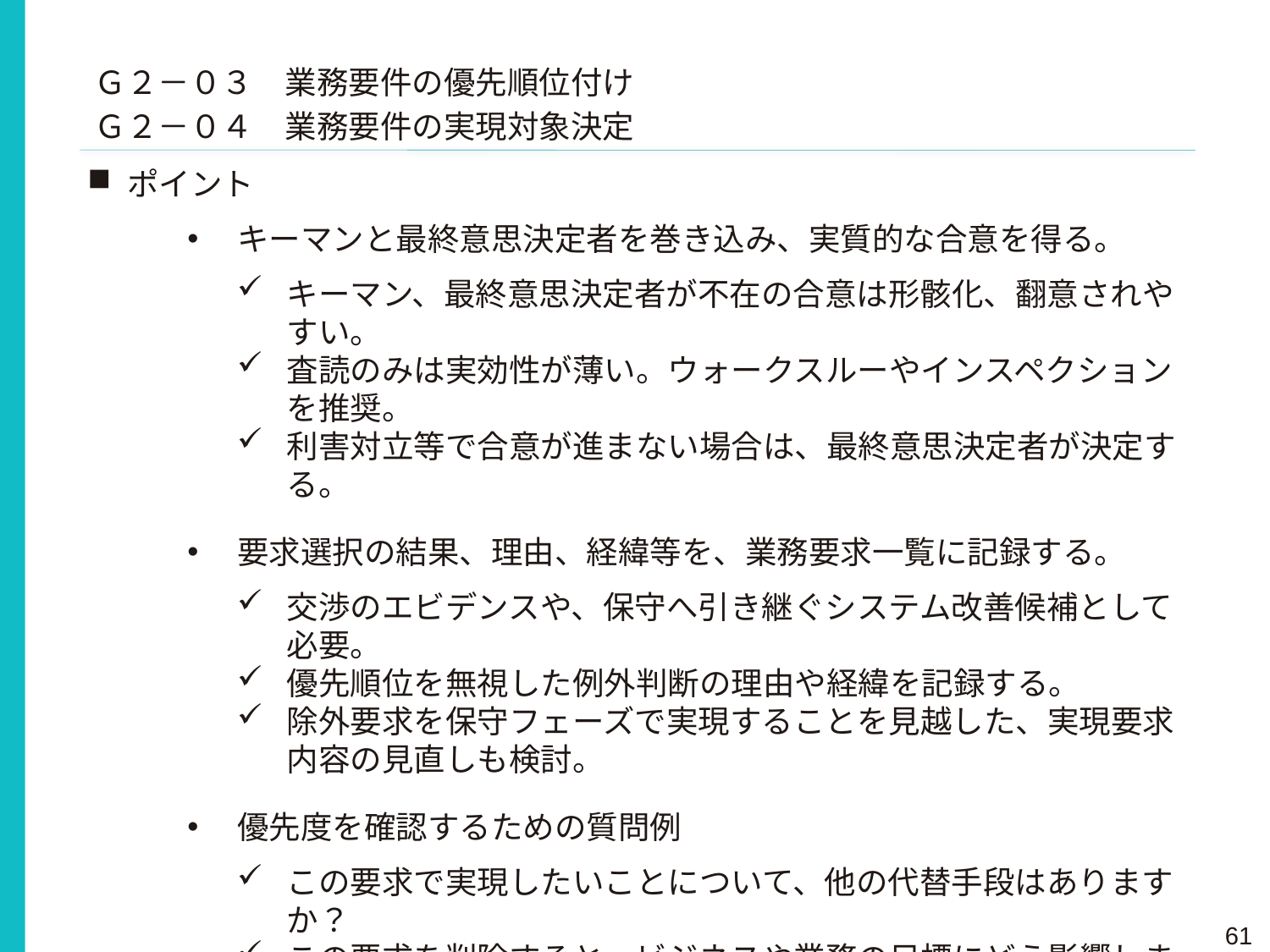

Ｇ２－０３　業務要件の優先順位付け
Ｇ２－０４　業務要件の実現対象決定

ポイント

キーマンと最終意思決定者を巻き込み、実質的な合意を得る。
キーマン、最終意思決定者が不在の合意は形骸化、翻意されやすい。
査読のみは実効性が薄い。ウォークスルーやインスペクションを推奨。
利害対立等で合意が進まない場合は、最終意思決定者が決定する。

要求選択の結果、理由、経緯等を、業務要求一覧に記録する。

交渉のエビデンスや、保守へ引き継ぐシステム改善候補として必要。
優先順位を無視した例外判断の理由や経緯を記録する。
除外要求を保守フェーズで実現することを見越した、実現要求内容の見直しも検討。

優先度を確認するための質問例

この要求で実現したいことについて、他の代替手段はありますか？
この要求を削除すると、ビジネスや業務の目標にどう影響しますか？
この要求を削除すると、誰がどのような不満を持ちますか？
61